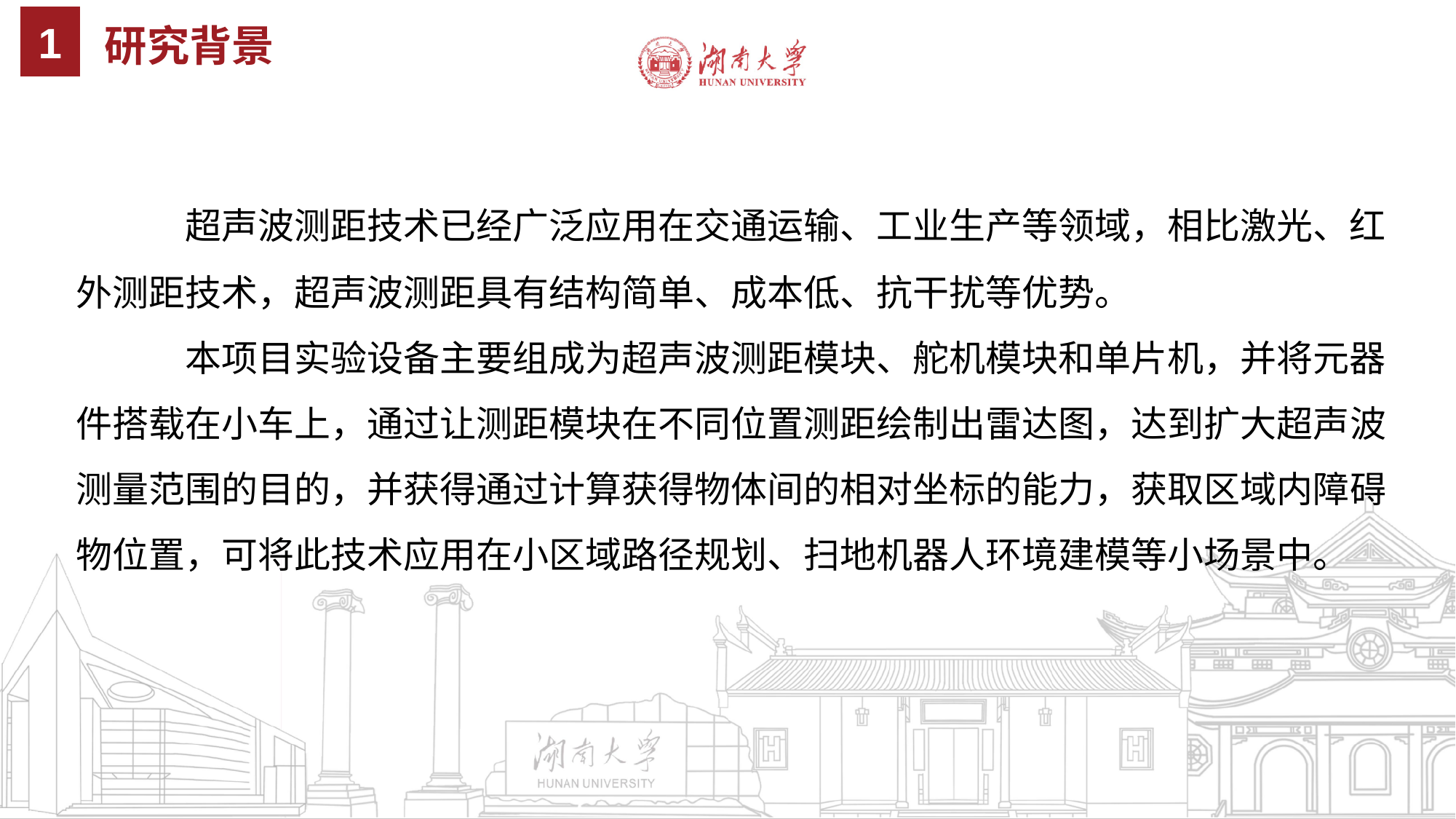

1
研究背景
	超声波测距技术已经广泛应用在交通运输、工业生产等领域，相比激光、红外测距技术，超声波测距具有结构简单、成本低、抗干扰等优势。
	本项目实验设备主要组成为超声波测距模块、舵机模块和单片机，并将元器件搭载在小车上，通过让测距模块在不同位置测距绘制出雷达图，达到扩大超声波测量范围的目的，并获得通过计算获得物体间的相对坐标的能力，获取区域内障碍物位置，可将此技术应用在小区域路径规划、扫地机器人环境建模等小场景中。